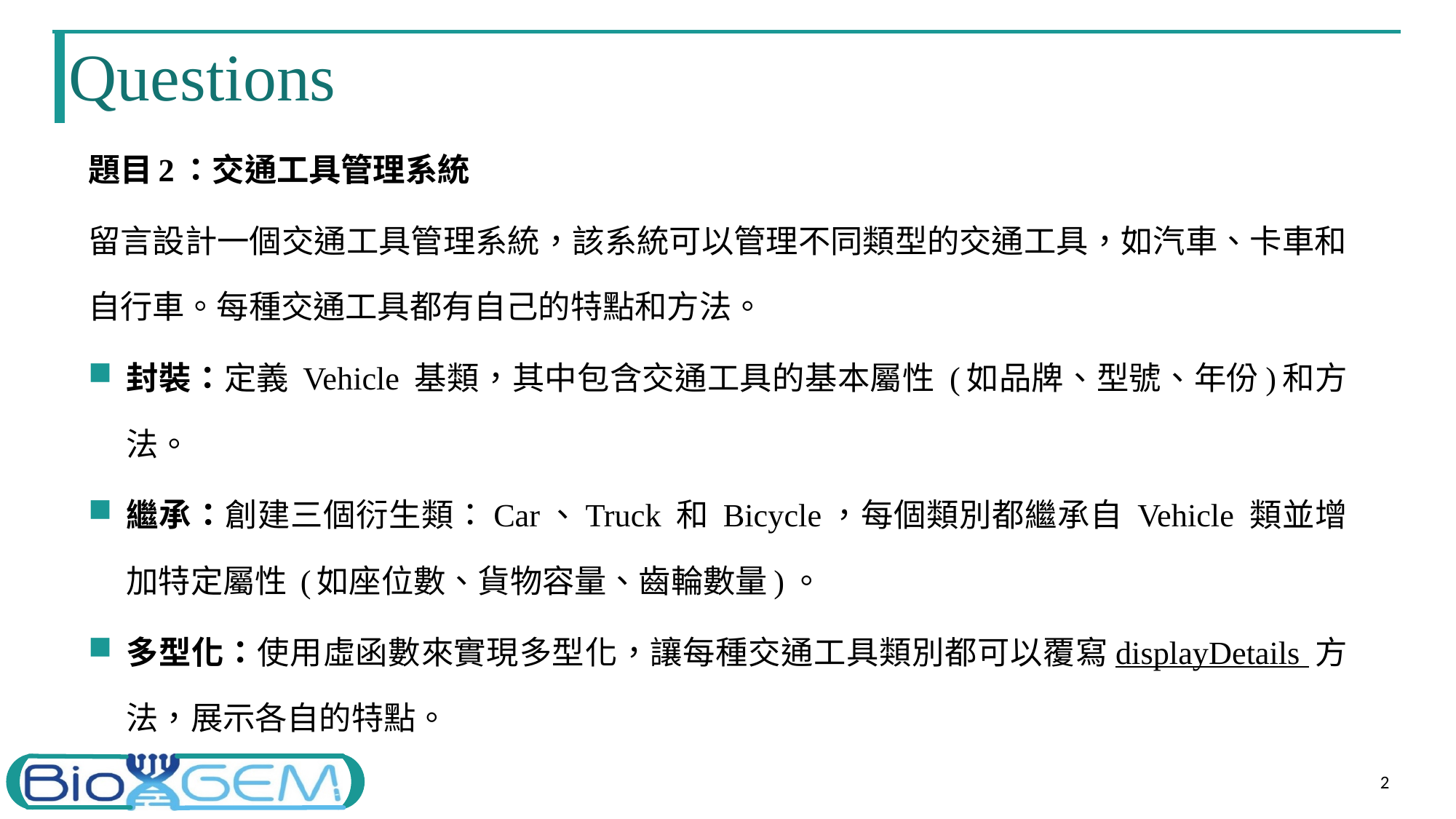

# Questions
題目2：交通工具管理系統
留言設計一個交通工具管理系統，該系統可以管理不同類型的交通工具，如汽車、卡車和自行車。每種交通工具都有自己的特點和方法。
封裝：定義 Vehicle 基類，其中包含交通工具的基本屬性 (如品牌、型號、年份)和方法。
繼承：創建三個衍生類：Car、Truck 和 Bicycle，每個類別都繼承自 Vehicle 類並增加特定屬性 (如座位數、貨物容量、齒輪數量)。
多型化：使用虛函數來實現多型化，讓每種交通工具類別都可以覆寫displayDetails 方法，展示各自的特點。
2